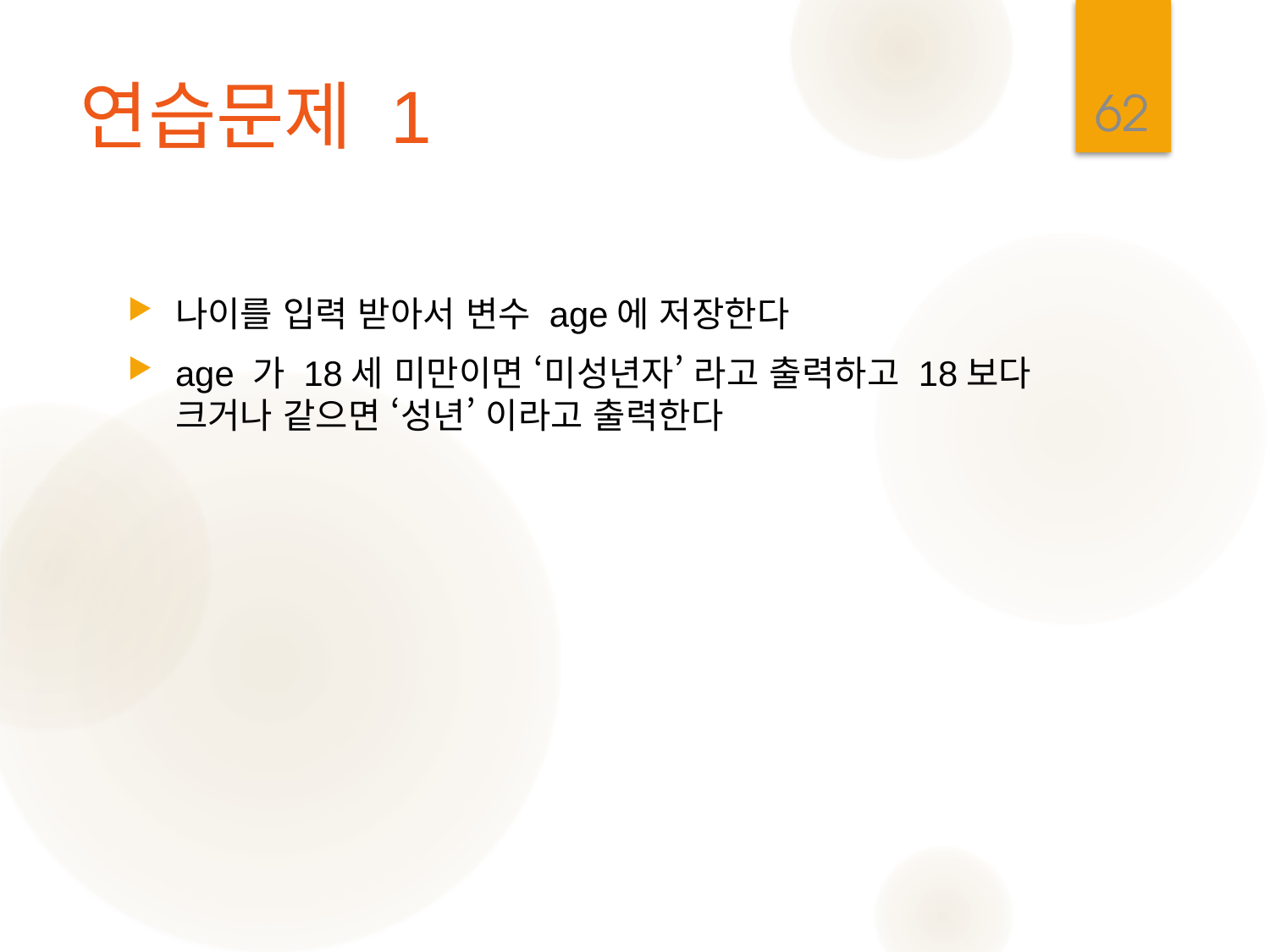

62
# 연습문제 1
나이를 입력 받아서 변수 age에 저장한다
age 가 18세 미만이면 ‘미성년자’ 라고 출력하고 18보다 크거나 같으면 ‘성년’ 이라고 출력한다